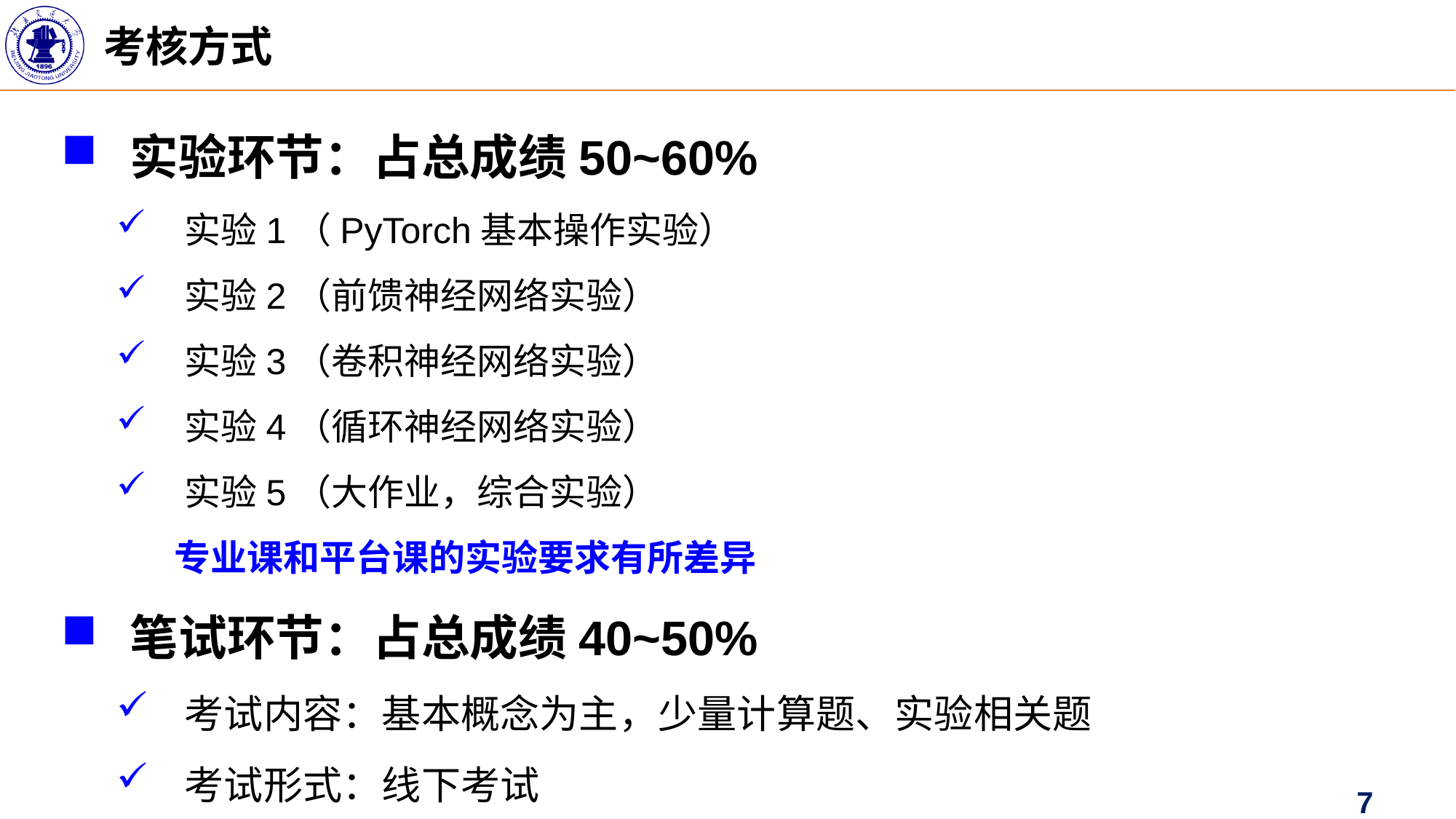

考核方式
实验环节：占总成绩50~60%
实验1（PyTorch基本操作实验）
实验2（前馈神经网络实验）
实验3（卷积神经网络实验）
实验4（循环神经网络实验）
实验5（大作业，综合实验）
      专业课和平台课的实验要求有所差异
笔试环节：占总成绩40~50%
考试内容：基本概念为主，少量计算题、实验相关题
考试形式：线下考试